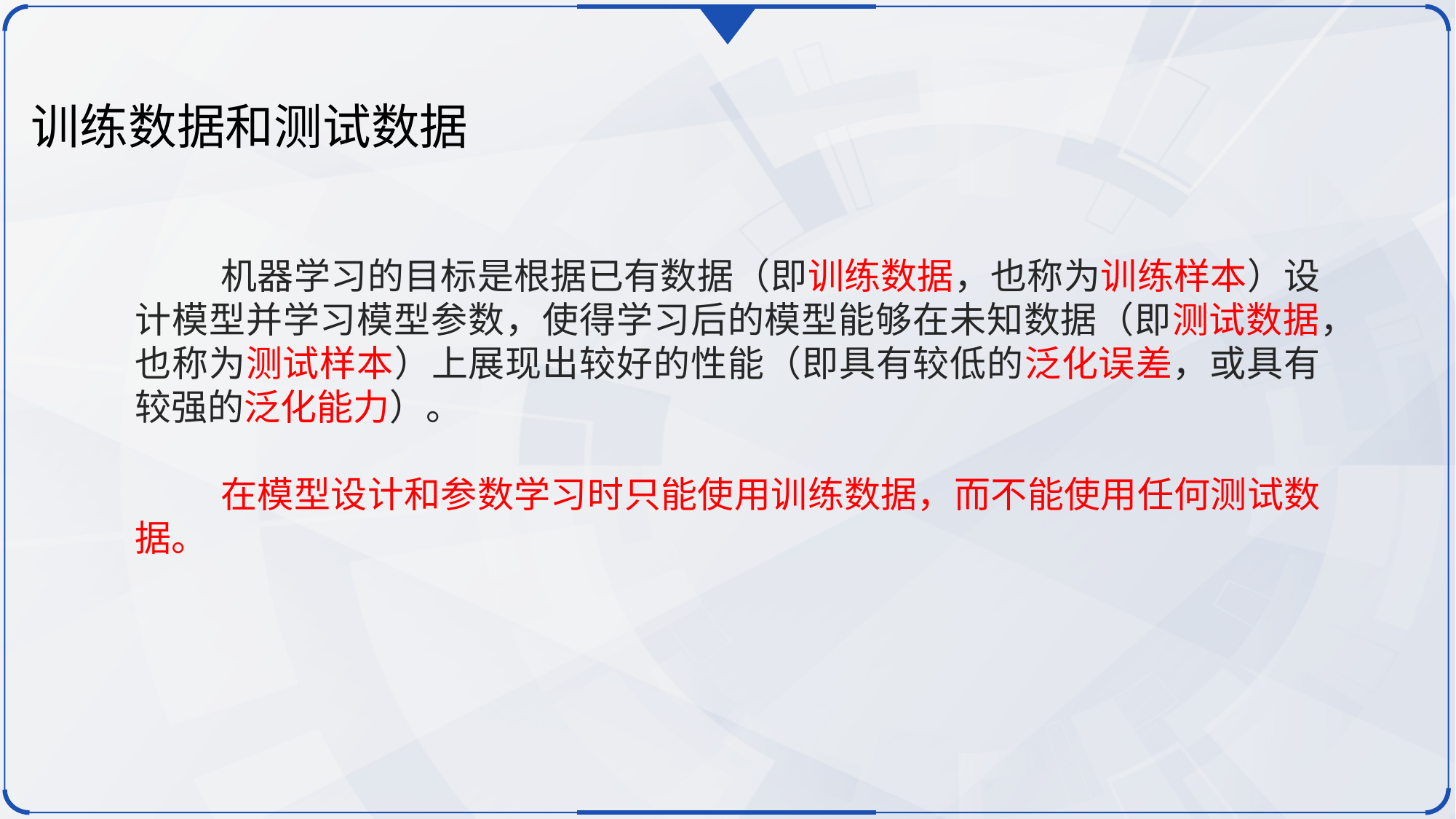

训练数据和测试数据
机器学习的目标是根据已有数据（即训练数据，也称为训练样本）设计模型并学习模型参数，使得学习后的模型能够在未知数据（即测试数据，也称为测试样本）上展现出较好的性能（即具有较低的泛化误差，或具有较强的泛化能力）。

在模型设计和参数学习时只能使用训练数据，而不能使用任何测试数据。